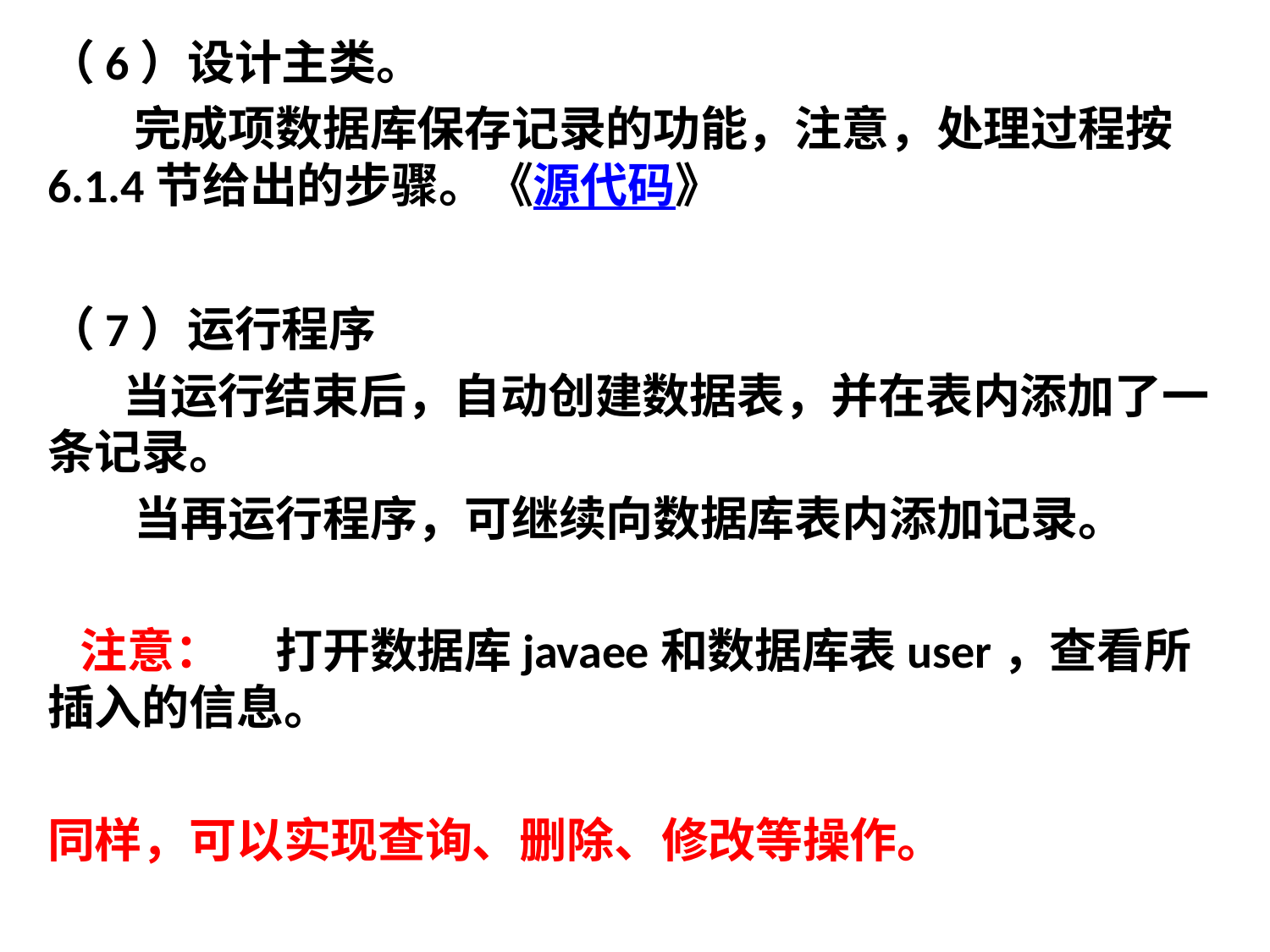

（6）设计主类。
       完成项数据库保存记录的功能，注意，处理过程按6.1.4节给出的步骤。《源代码》

（7）运行程序
      当运行结束后，自动创建数据表，并在表内添加了一条记录。
       当再运行程序，可继续向数据库表内添加记录。

  注意：     打开数据库javaee和数据库表user，查看所插入的信息。

同样，可以实现查询、删除、修改等操作。